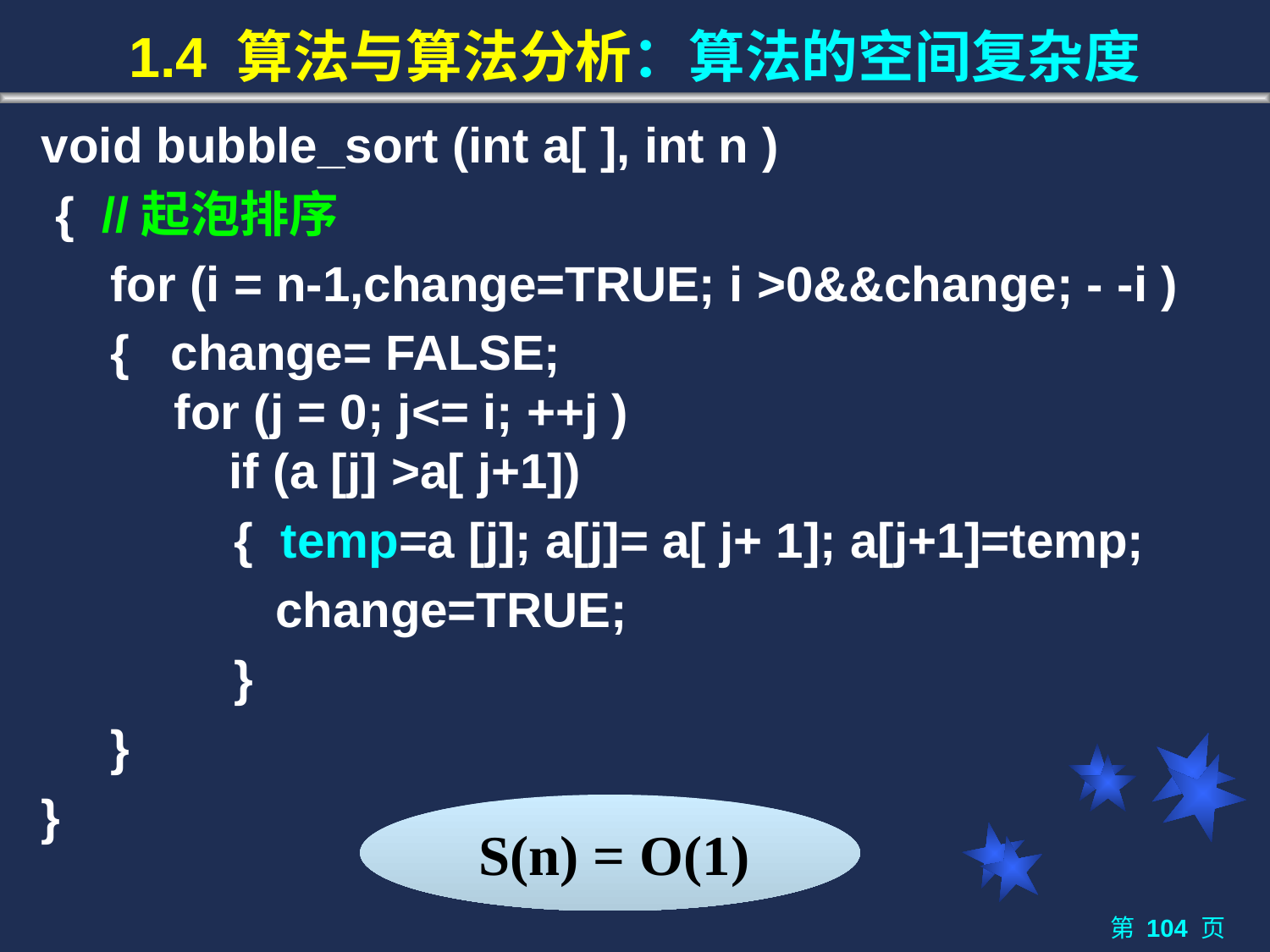

# 1.4 算法与算法分析：算法的空间复杂度
void bubble_sort (int a[ ], int n )
 {  //起泡排序
     for (i = n-1,change=TRUE; i >0&&change; - -i )
     {   change= FALSE;
      for (j = 0; j<= i; ++j )
          if (a [j] >a[ j+1])
              {  temp=a [j]; a[j]= a[ j+ 1]; a[j+1]=temp;
                 change=TRUE;
              }
     }
}
 S(n) = O(1)
第 104 页